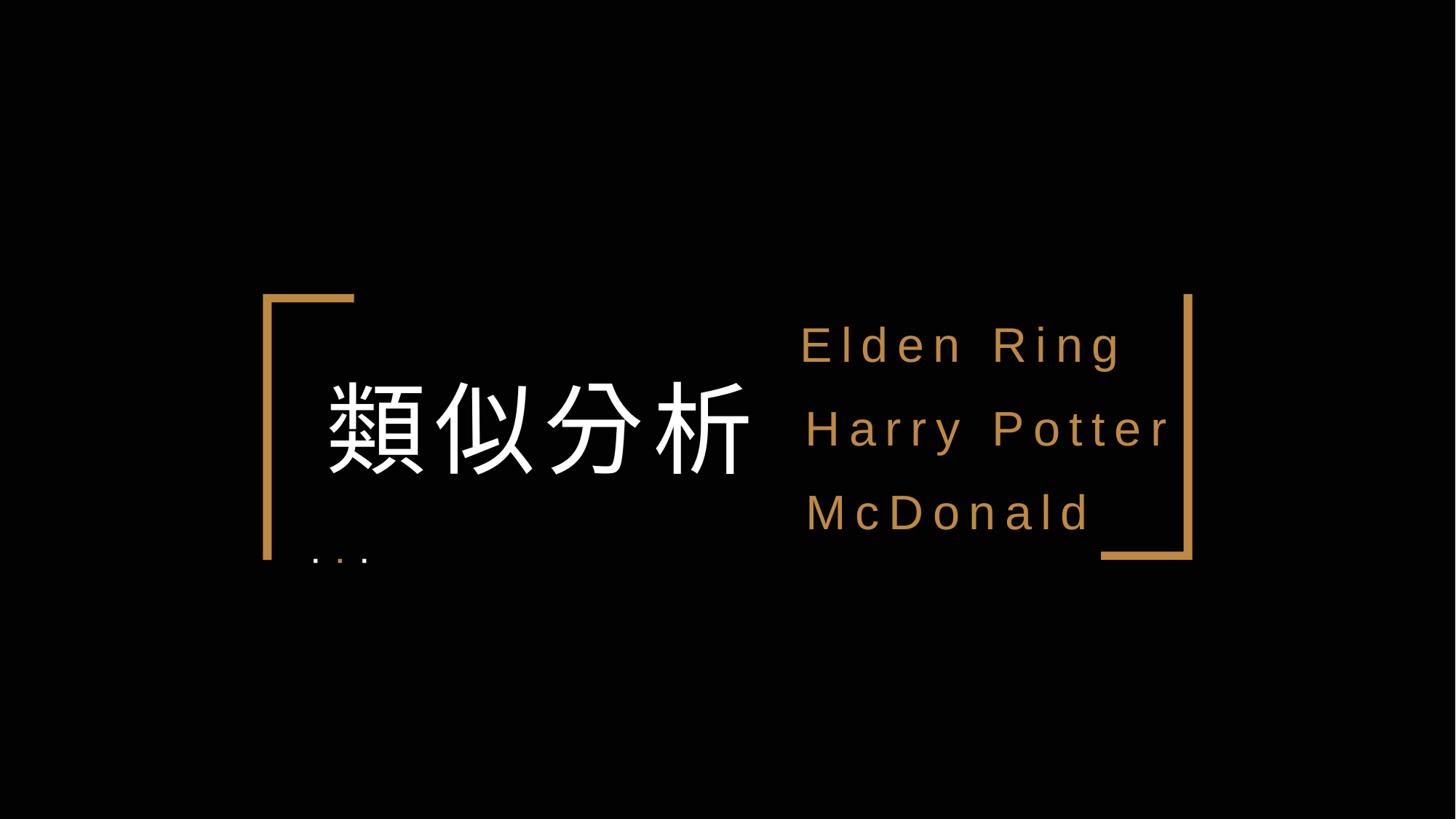

類似分析
Elden Ring
Harry Potter
McDonald
·  ·  ·